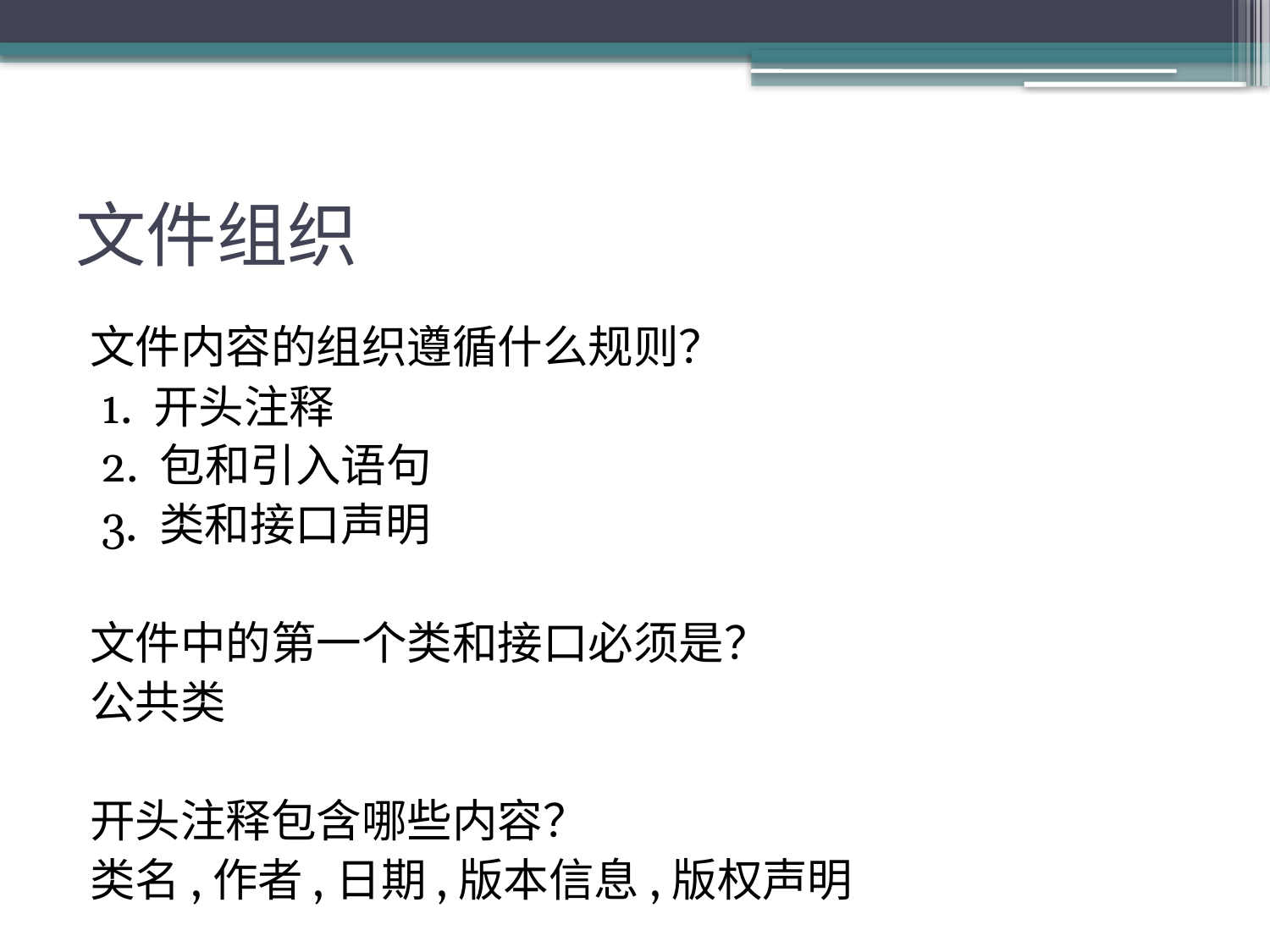

# 文件组织
文件内容的组织遵循什么规则？
 1. 开头注释
 2. 包和引入语句
 3. 类和接口声明

文件中的第一个类和接口必须是？
公共类

开头注释包含哪些内容？
类名,作者,日期,版本信息,版权声明